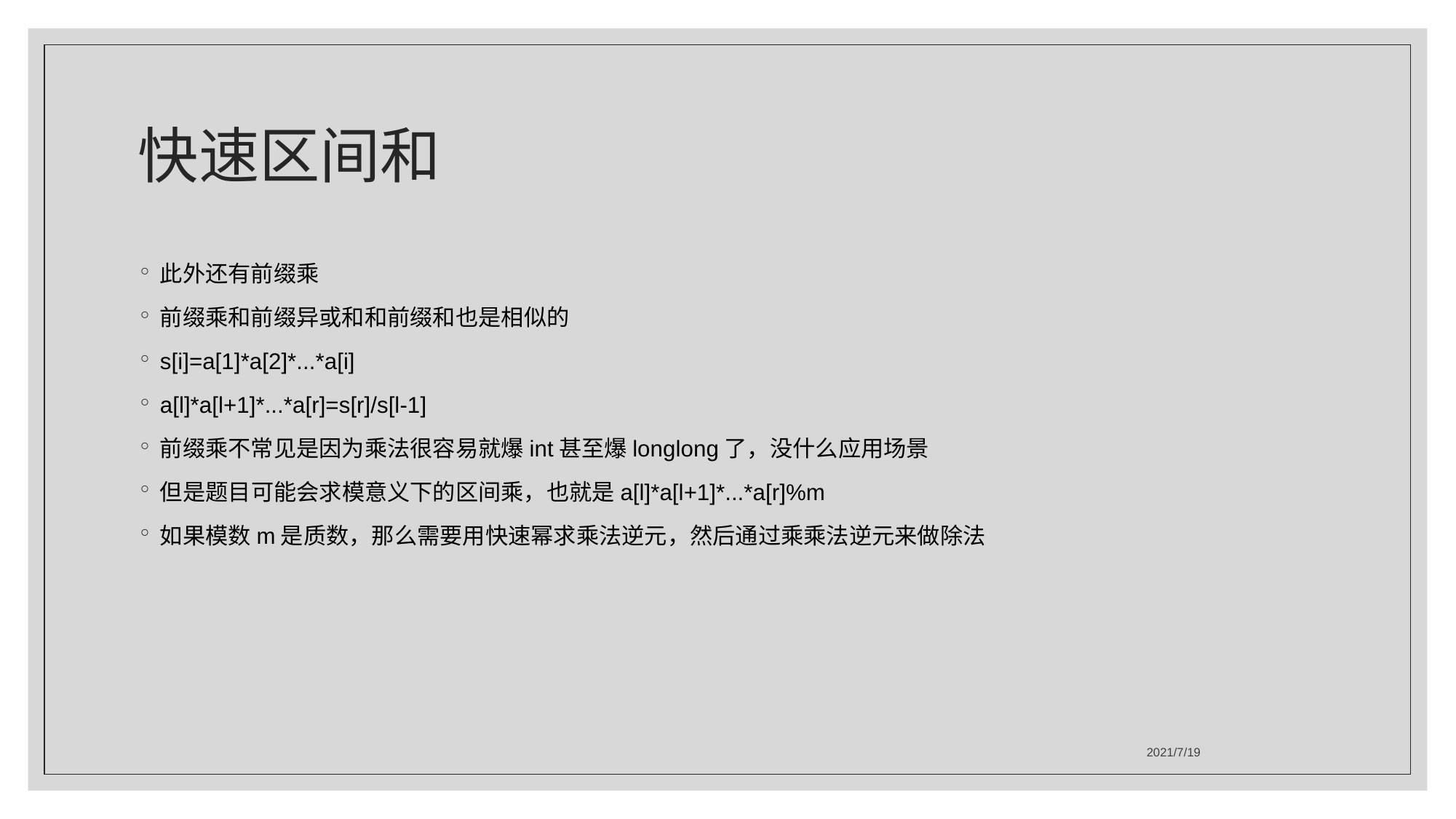

# 快速区间和
此外还有前缀乘
前缀乘和前缀异或和和前缀和也是相似的
s[i]=a[1]*a[2]*...*a[i]
a[l]*a[l+1]*...*a[r]=s[r]/s[l-1]
前缀乘不常见是因为乘法很容易就爆int甚至爆longlong了，没什么应用场景
但是题目可能会求模意义下的区间乘，也就是a[l]*a[l+1]*...*a[r]%m
如果模数m是质数，那么需要用快速幂求乘法逆元，然后通过乘乘法逆元来做除法
2021/7/19